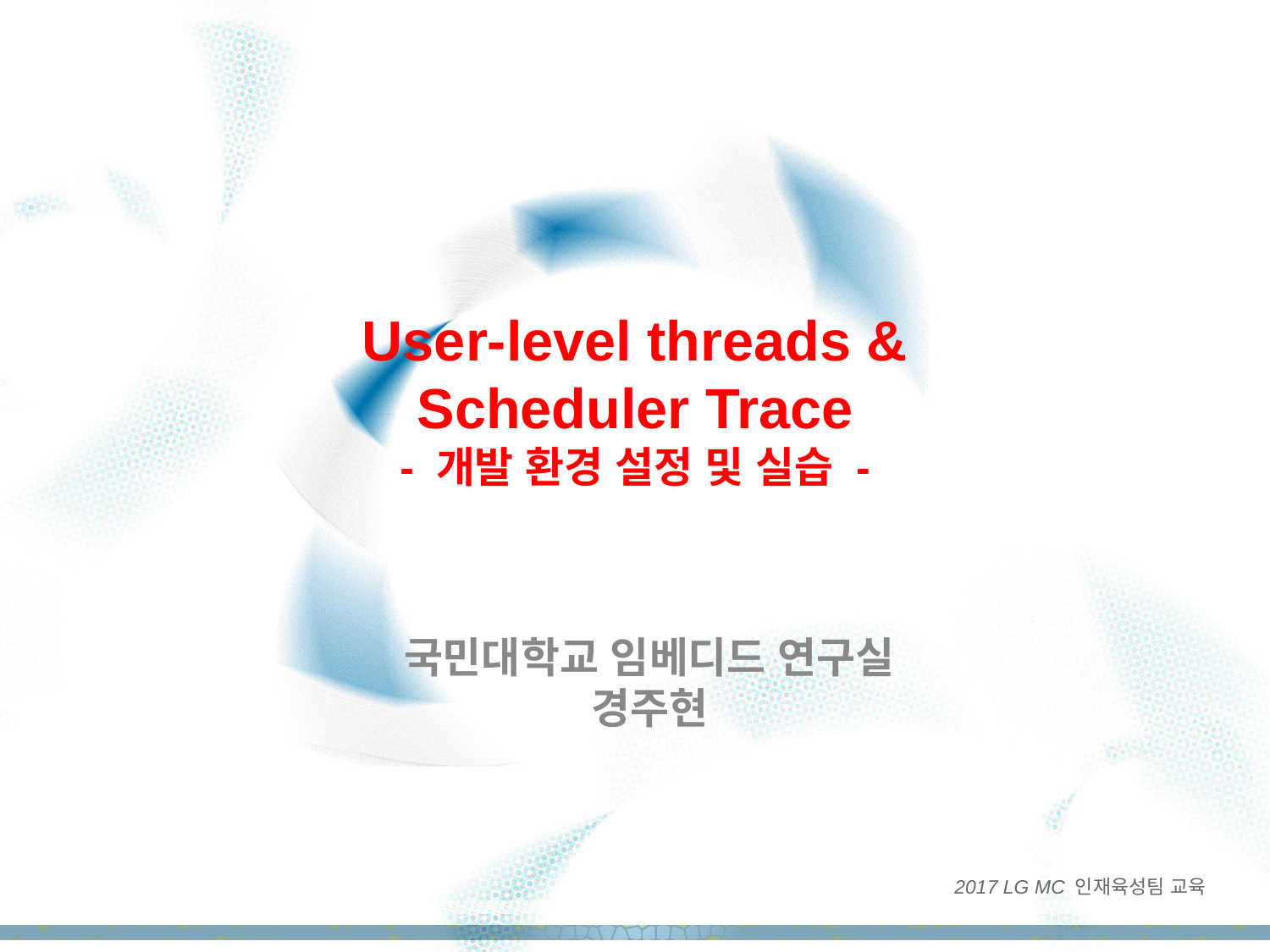

# User-level threads &
Scheduler Trace
- 개발 환경 설정 및 실습 -
국민대학교 임베디드 연구실
경주현
2017 LG MC 인재육성팀 교육